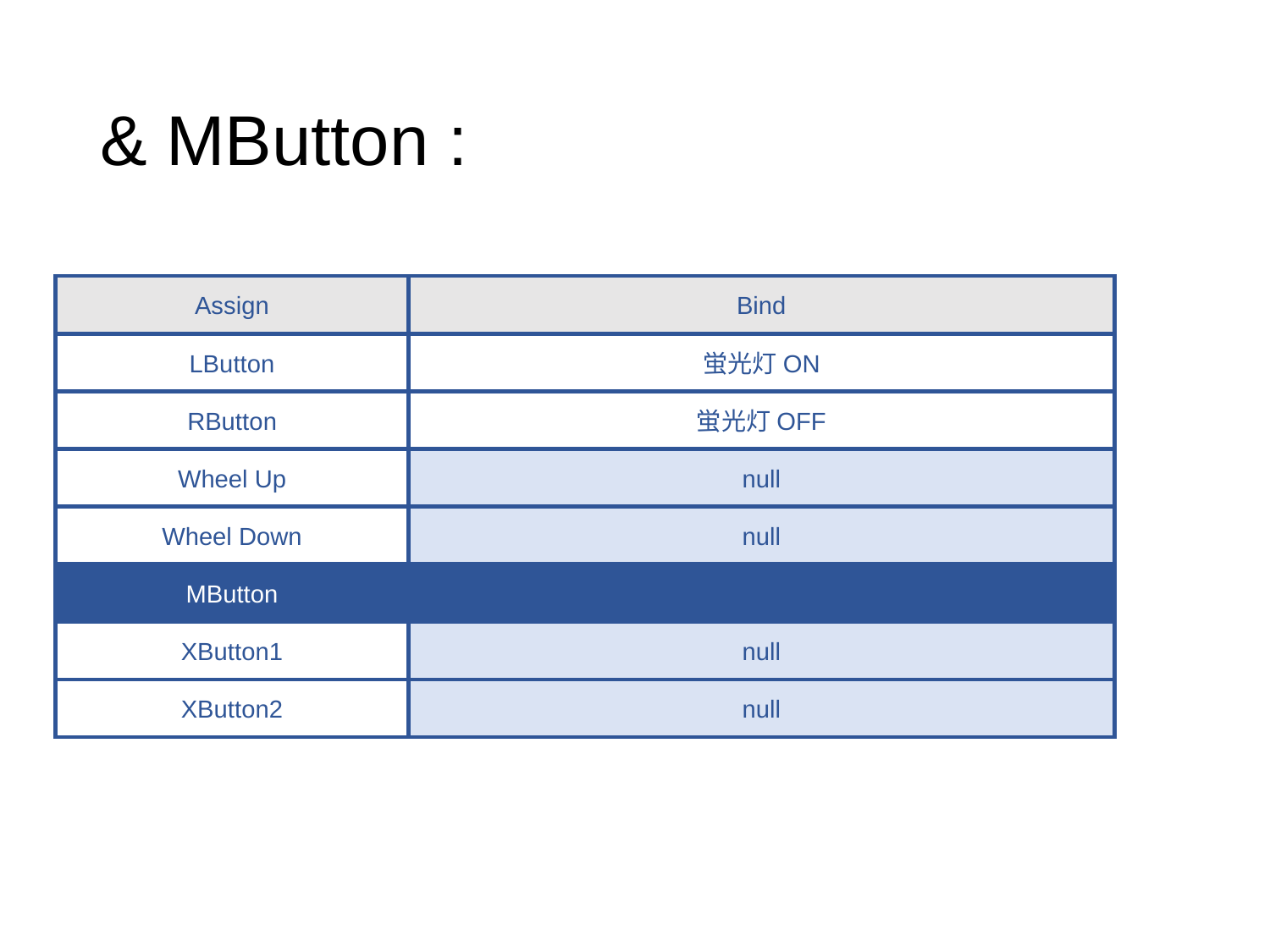

# & MButton :
Assign
Bind
LButton
蛍光灯ON
RButton
蛍光灯OFF
Wheel Up
null
Wheel Down
null
MButton

XButton1
null
XButton2
null